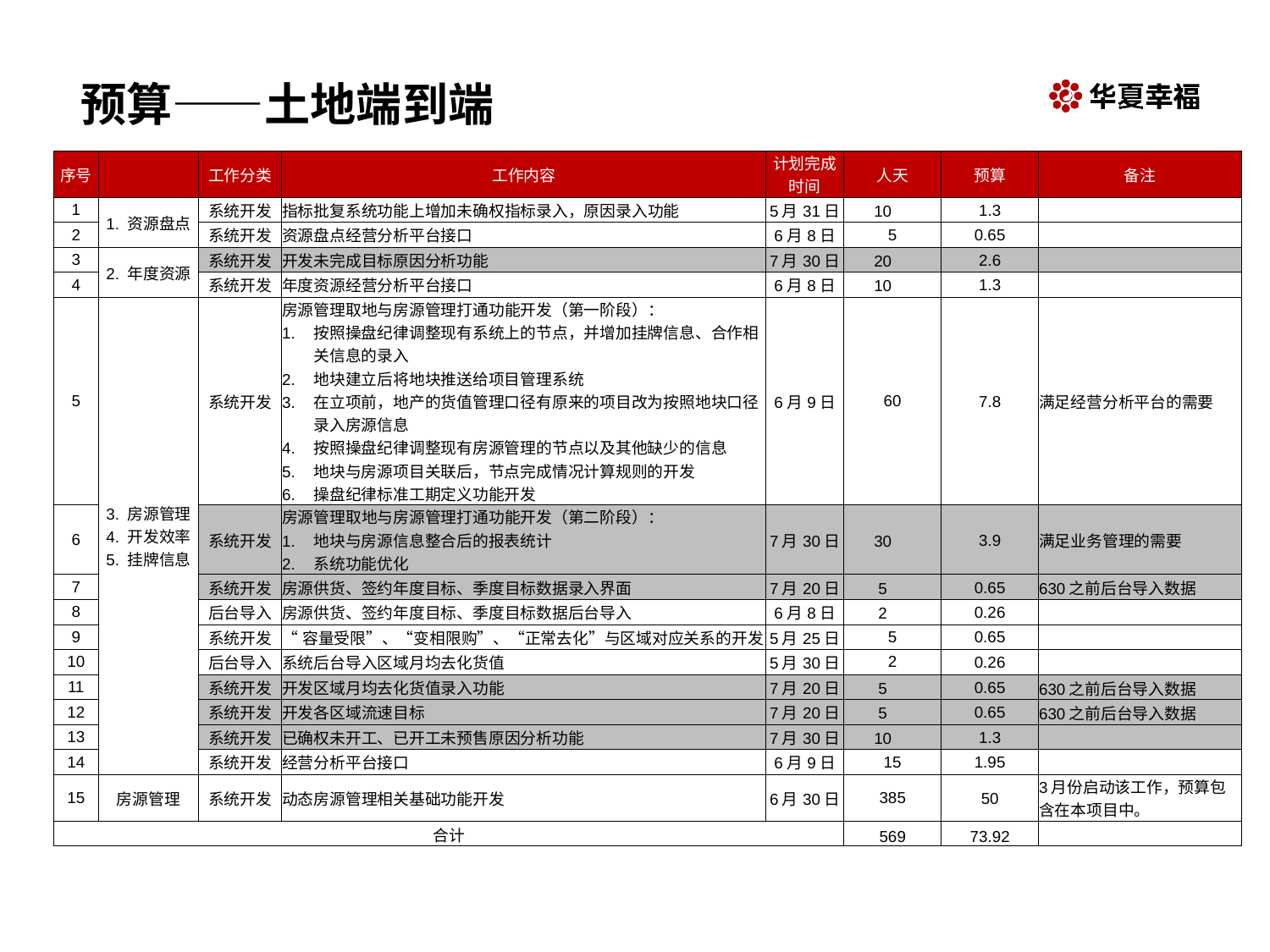

# 预算——土地端到端
| 序号 |  | 工作分类 | 工作内容 | 计划完成时间 | 人天 | 预算 | 备注 |
| --- | --- | --- | --- | --- | --- | --- | --- |
| 1 | 1. 资源盘点 | 系统开发 | 指标批复系统功能上增加未确权指标录入，原因录入功能 | 5月31日 | 10 | 1.3 |  |
| 2 |  | 系统开发 | 资源盘点经营分析平台接口 | 6月8日 | 5 | 0.65 |  |
| 3 | 2. 年度资源 | 系统开发 | 开发未完成目标原因分析功能 | 7月30日 | 20 | 2.6 |  |
| 4 |  | 系统开发 | 年度资源经营分析平台接口 | 6月8日 | 10 | 1.3 |  |
| 5 | 3. 房源管理 4. 开发效率 5. 挂牌信息 | 系统开发 | 房源管理取地与房源管理打通功能开发（第一阶段）： 按照操盘纪律调整现有系统上的节点，并增加挂牌信息、合作相关信息的录入 地块建立后将地块推送给项目管理系统 在立项前，地产的货值管理口径有原来的项目改为按照地块口径录入房源信息 按照操盘纪律调整现有房源管理的节点以及其他缺少的信息 地块与房源项目关联后，节点完成情况计算规则的开发 操盘纪律标准工期定义功能开发 | 6月9日 | 60 | 7.8 | 满足经营分析平台的需要 |
| 6 |  | 系统开发 | 房源管理取地与房源管理打通功能开发（第二阶段）： 地块与房源信息整合后的报表统计 系统功能优化 | 7月30日 | 30 | 3.9 | 满足业务管理的需要 |
| 7 |  | 系统开发 | 房源供货、签约年度目标、季度目标数据录入界面 | 7月20日 | 5 | 0.65 | 630之前后台导入数据 |
| 8 |  | 后台导入 | 房源供货、签约年度目标、季度目标数据后台导入 | 6月8日 | 2 | 0.26 |  |
| 9 |  | 系统开发 | “容量受限”、“变相限购”、“正常去化”与区域对应关系的开发 | 5月25日 | 5 | 0.65 |  |
| 10 |  | 后台导入 | 系统后台导入区域月均去化货值 | 5月30日 | 2 | 0.26 |  |
| 11 |  | 系统开发 | 开发区域月均去化货值录入功能 | 7月20日 | 5 | 0.65 | 630之前后台导入数据 |
| 12 |  | 系统开发 | 开发各区域流速目标 | 7月20日 | 5 | 0.65 | 630之前后台导入数据 |
| 13 |  | 系统开发 | 已确权未开工、已开工未预售原因分析功能 | 7月30日 | 10 | 1.3 |  |
| 14 |  | 系统开发 | 经营分析平台接口 | 6月9日 | 15 | 1.95 |  |
| 15 | 房源管理 | 系统开发 | 动态房源管理相关基础功能开发 | 6月30日 | 385 | 50 | 3月份启动该工作，预算包含在本项目中。 |
| 合计 |  |  |  |  | 569 | 73.92 |  |